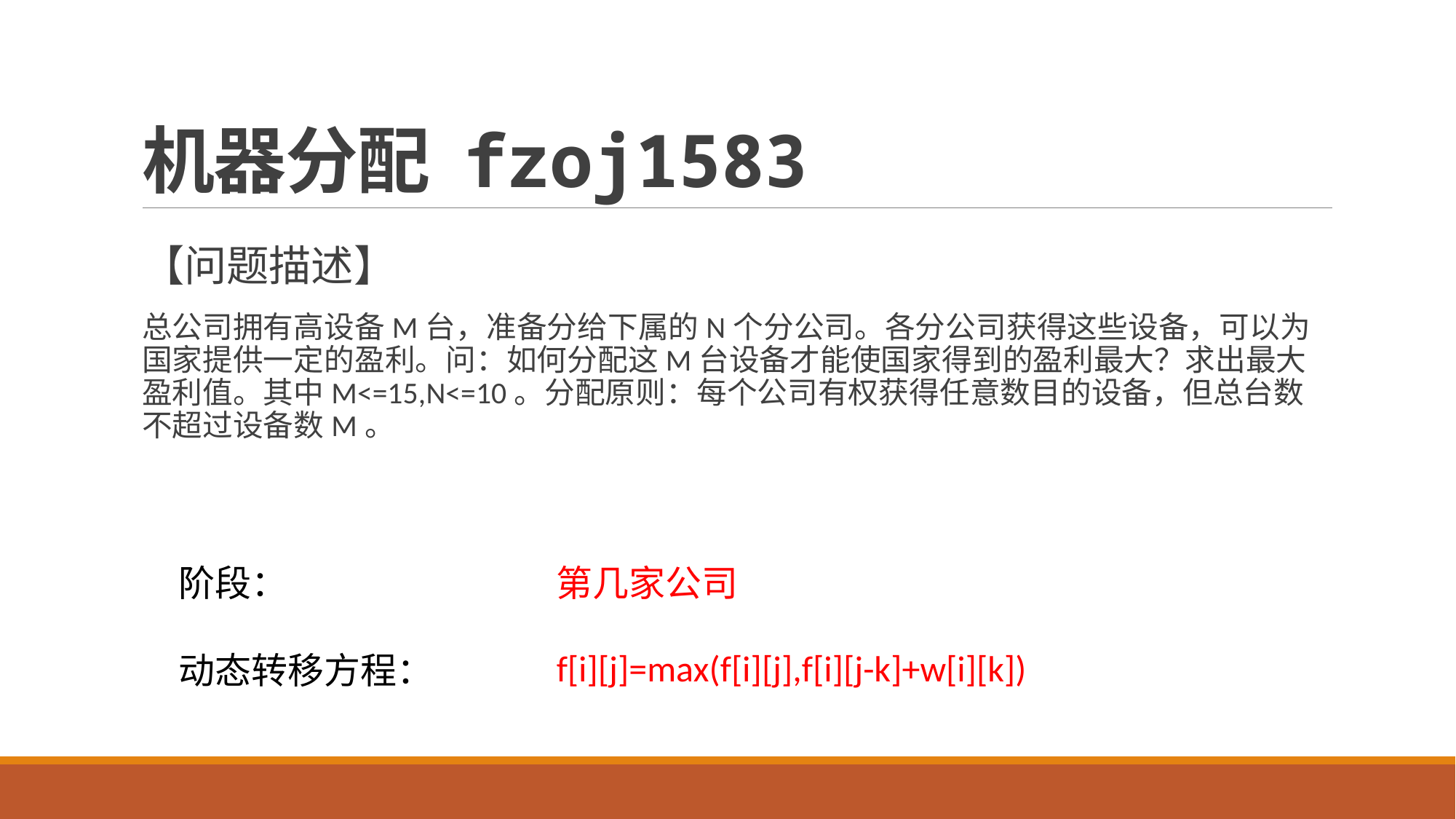

# 机器分配 fzoj1583
【问题描述】
总公司拥有高设备M台，准备分给下属的N个分公司。各分公司获得这些设备，可以为国家提供一定的盈利。问：如何分配这M台设备才能使国家得到的盈利最大？求出最大盈利值。其中M<=15,N<=10。分配原则：每个公司有权获得任意数目的设备，但总台数不超过设备数M。
阶段：

动态转移方程：
第几家公司
f[i][j]=max(f[i][j],f[i][j-k]+w[i][k])